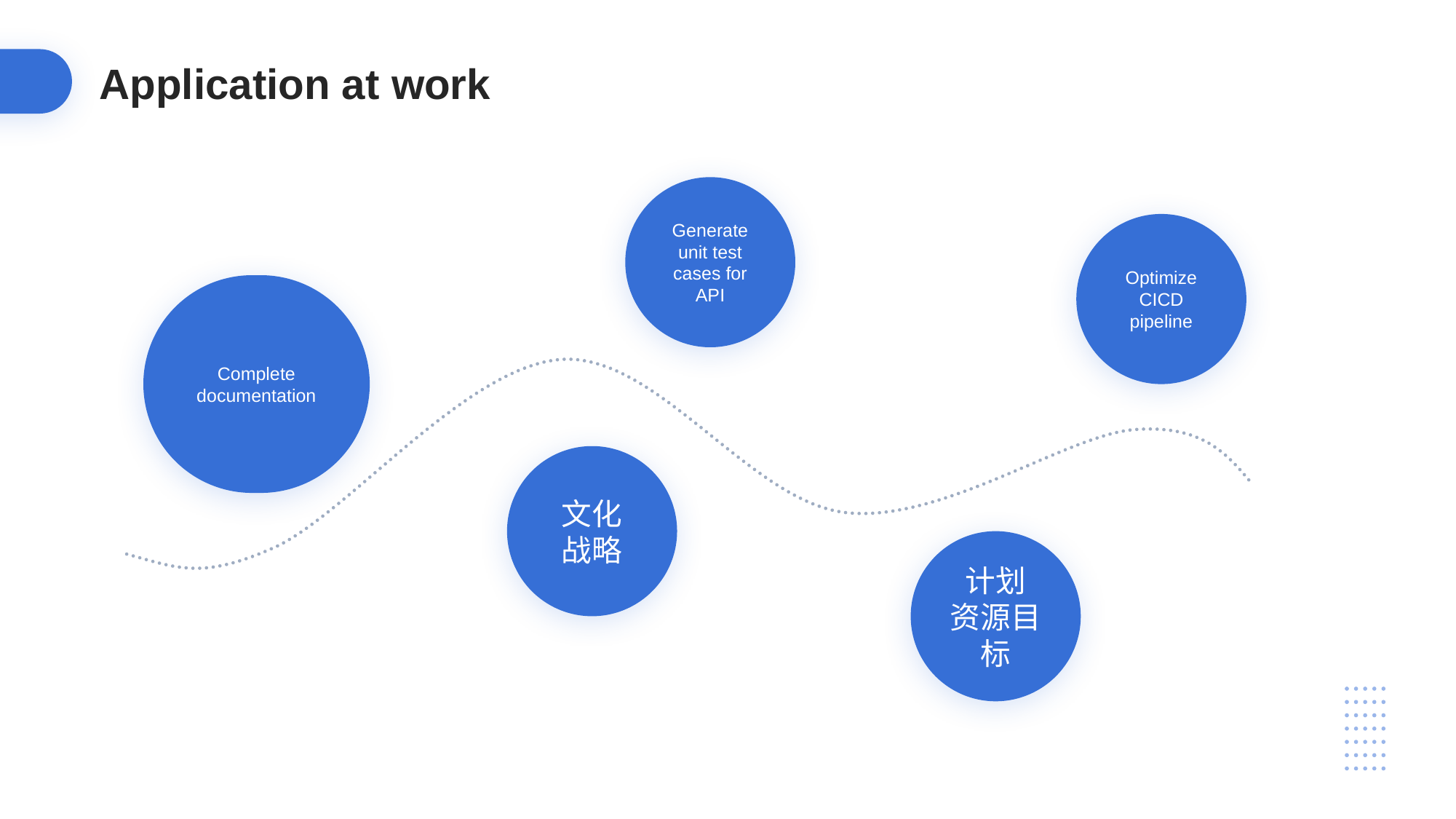

Application at work

Generate unit test cases for API
Optimize CICD pipeline
Complete documentation

文化
战略
计划
资源目标